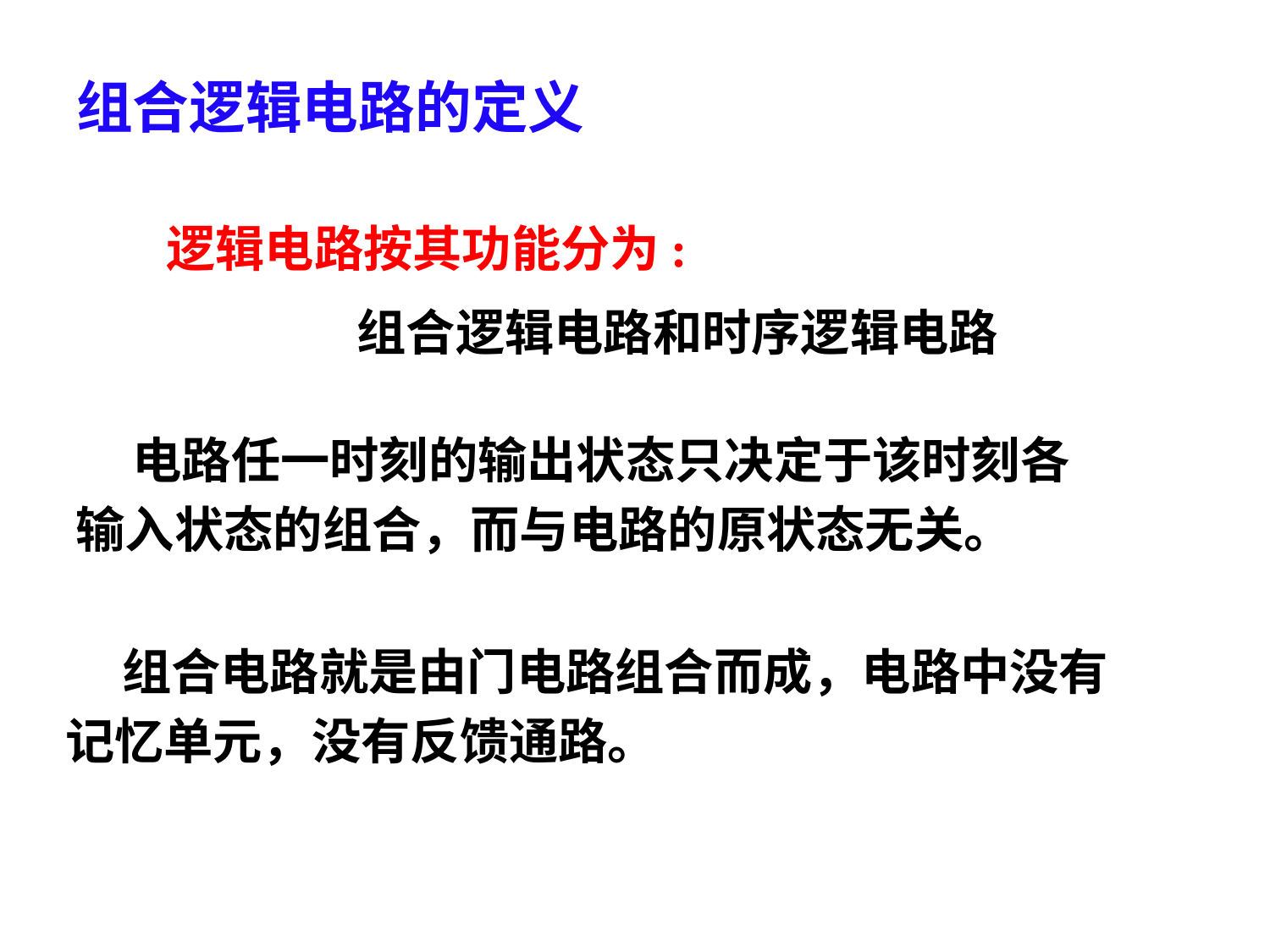

# 组合逻辑电路的定义
       逻辑电路按其功能分为:
                        组合逻辑电路和时序逻辑电路
    电路任一时刻的输出状态只决定于该时刻各
输入状态的组合，而与电路的原状态无关。
    组合电路就是由门电路组合而成，电路中没有
记忆单元，没有反馈通路。